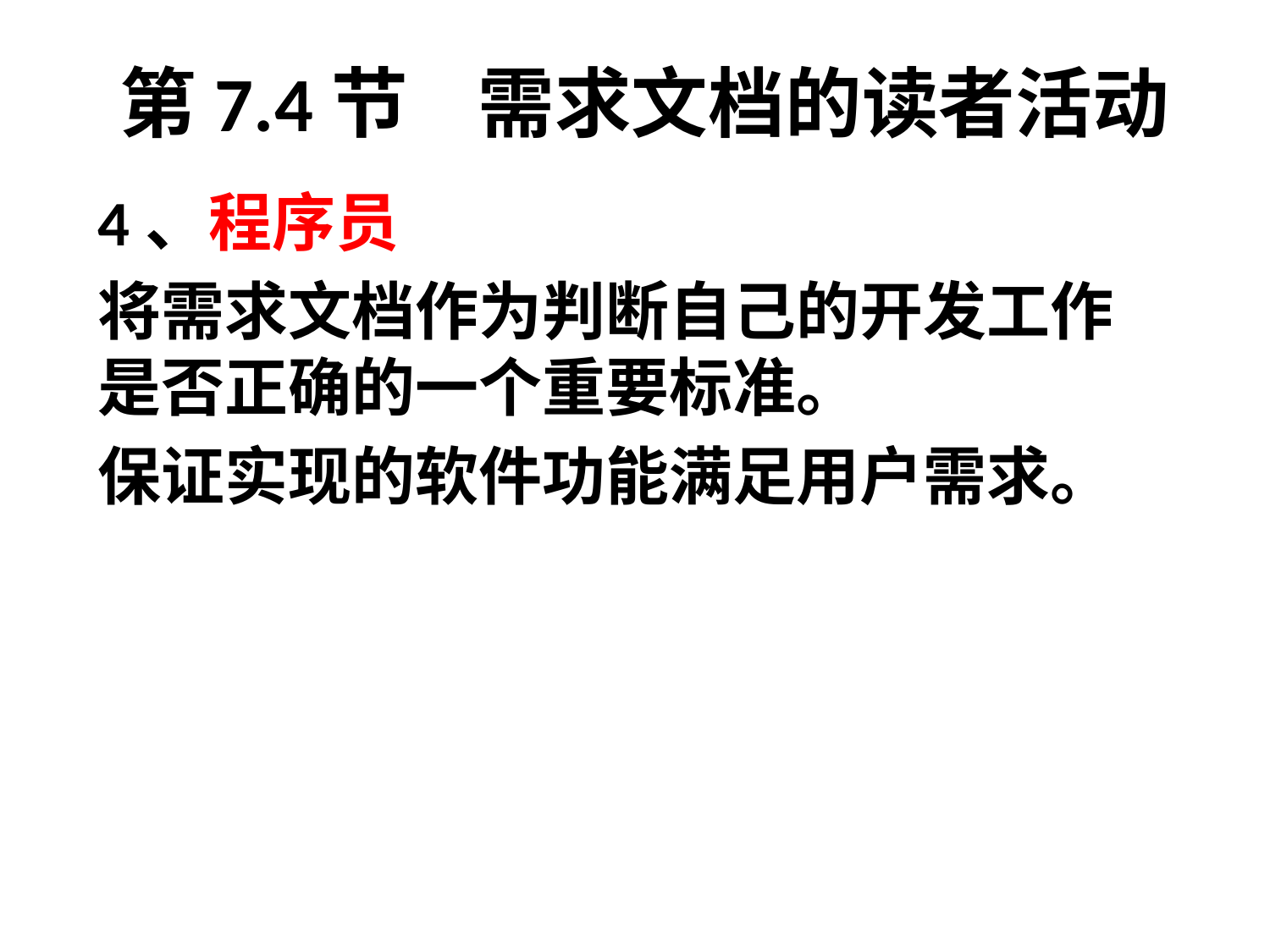

# 第7.4节    需求文档的读者活动
4、程序员
将需求文档作为判断自己的开发工作是否正确的一个重要标准。
保证实现的软件功能满足用户需求。